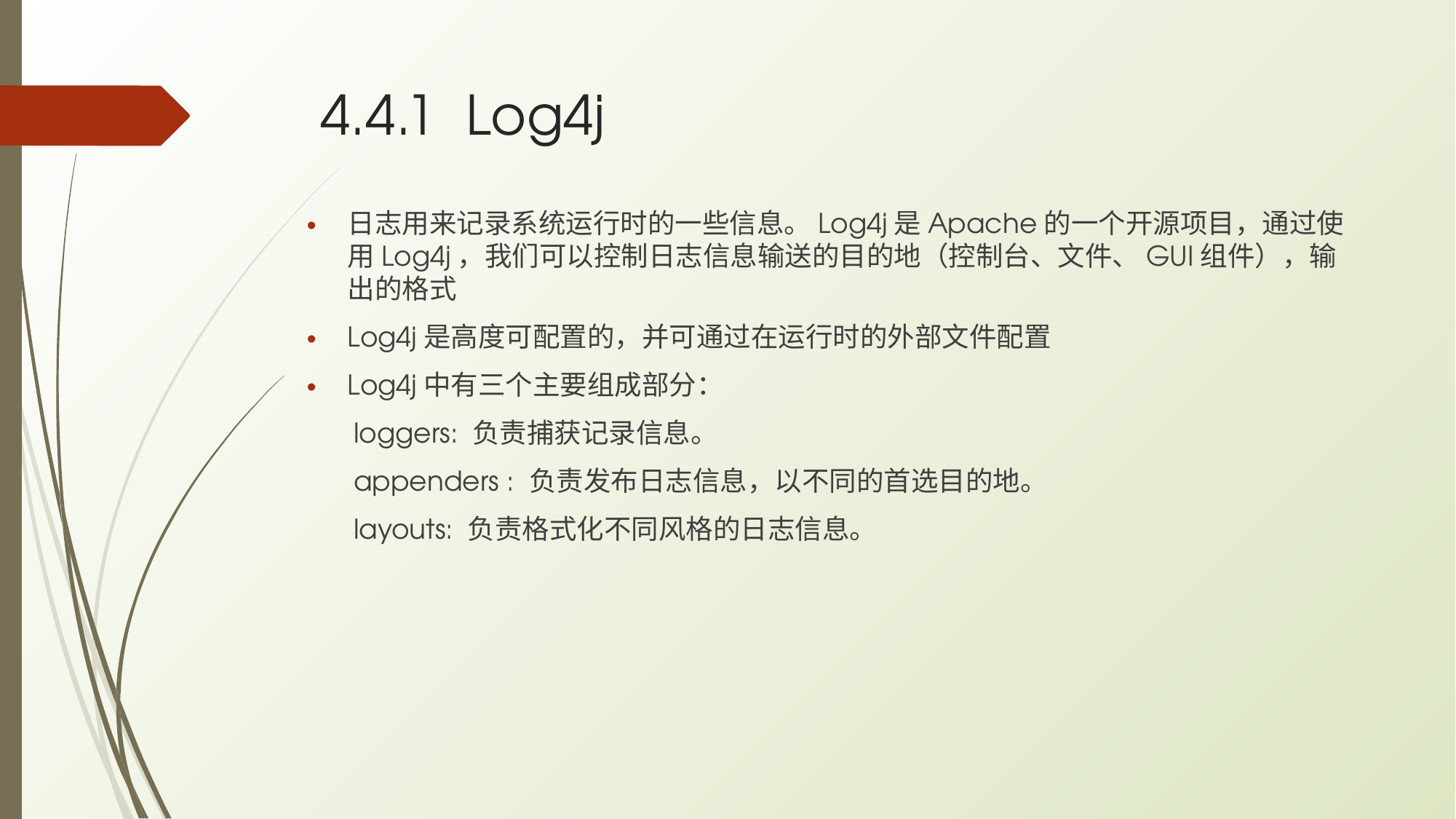

# 4.4.1  Log4j
日志用来记录系统运行时的一些信息。Log4j是Apache的一个开源项目，通过使用Log4j，我们可以控制日志信息输送的目的地（控制台、文件、GUI组件），输出的格式
Log4j是高度可配置的，并可通过在运行时的外部文件配置
Log4j中有三个主要组成部分：
loggers: 负责捕获记录信息。
appenders : 负责发布日志信息，以不同的首选目的地。
layouts: 负责格式化不同风格的日志信息。